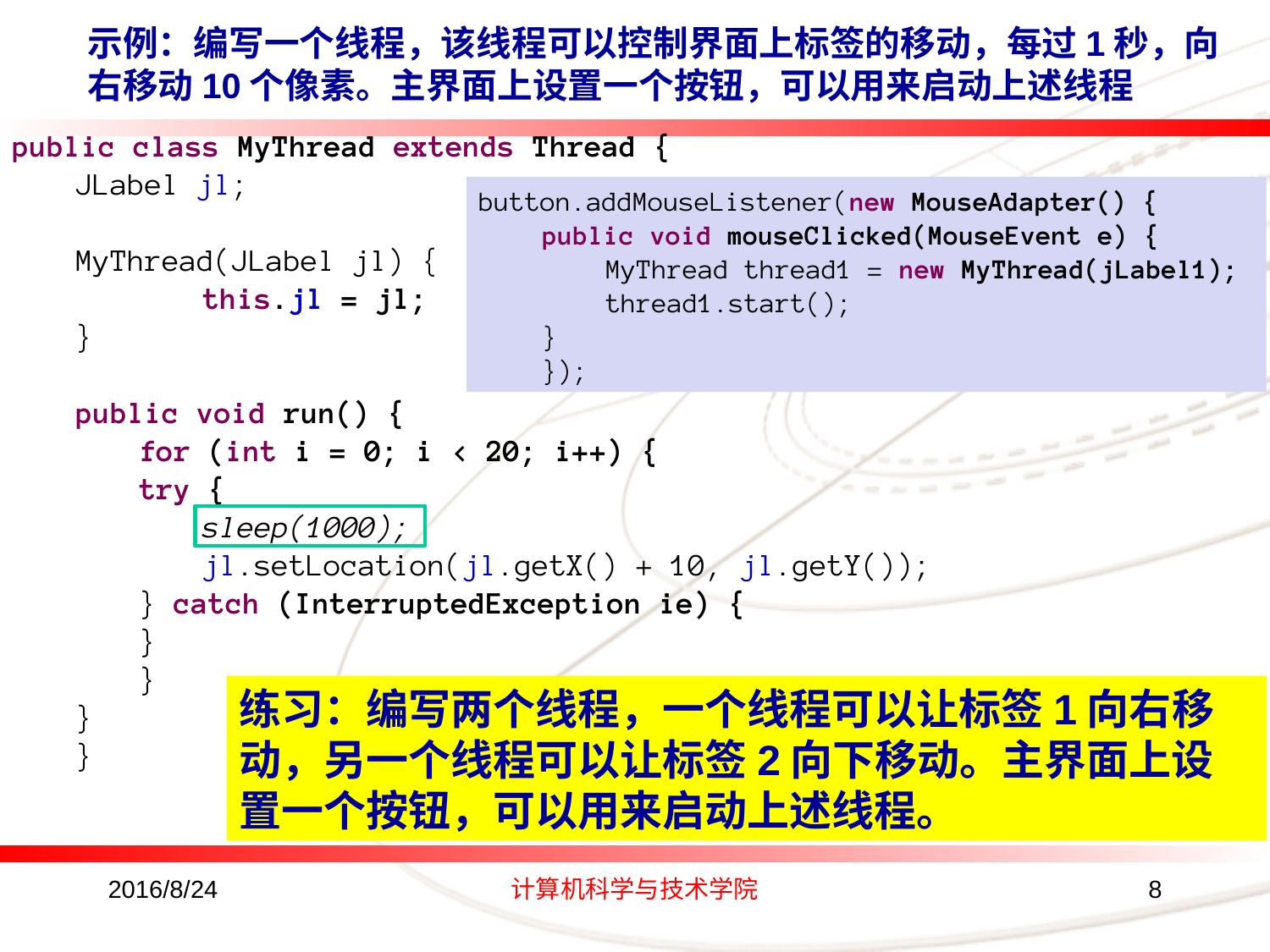

示例：编写一个线程，该线程可以控制界面上标签的移动，每过1秒，向右移动10个像素。主界面上设置一个按钮，可以用来启动上述线程
public class MyThread extends Thread {
JLabel jl;

MyThread(JLabel jl) {
	this.jl = jl;
}

public void run() {
for (int i = 0; i < 20; i++) {
try {
sleep(1000);
jl.setLocation(jl.getX() + 10, jl.getY());
} catch (InterruptedException ie) {
}
}
}
}
button.addMouseListener(new MouseAdapter() {
public void mouseClicked(MouseEvent e) {
MyThread thread1 = new MyThread(jLabel1);
thread1.start();
}
});

练习：编写两个线程，一个线程可以让标签1向右移动，另一个线程可以让标签2向下移动。主界面上设置一个按钮，可以用来启动上述线程。
2016/8/24
计算机科学与技术学院
8